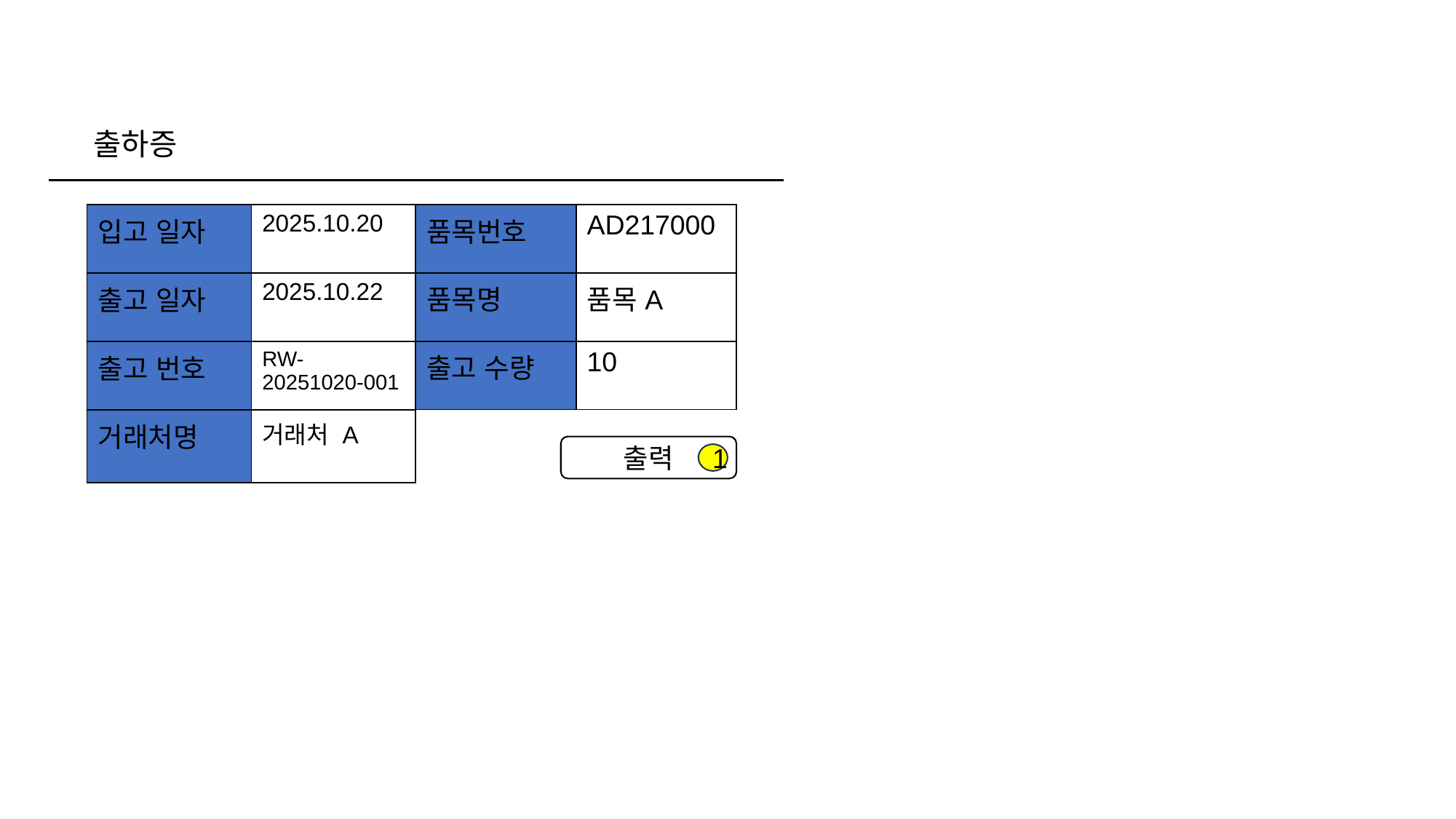

출하증
| 입고 일자 | 2025.10.20 |
| --- | --- |
| 출고 일자 | 2025.10.22 |
| 출고 번호 | RW-20251020-001 |
| 거래처명 | 거래처 A |
| 품목번호 | AD217000 |
| --- | --- |
| 품목명 | 품목A |
| 출고 수량 | 10 |
출력
1